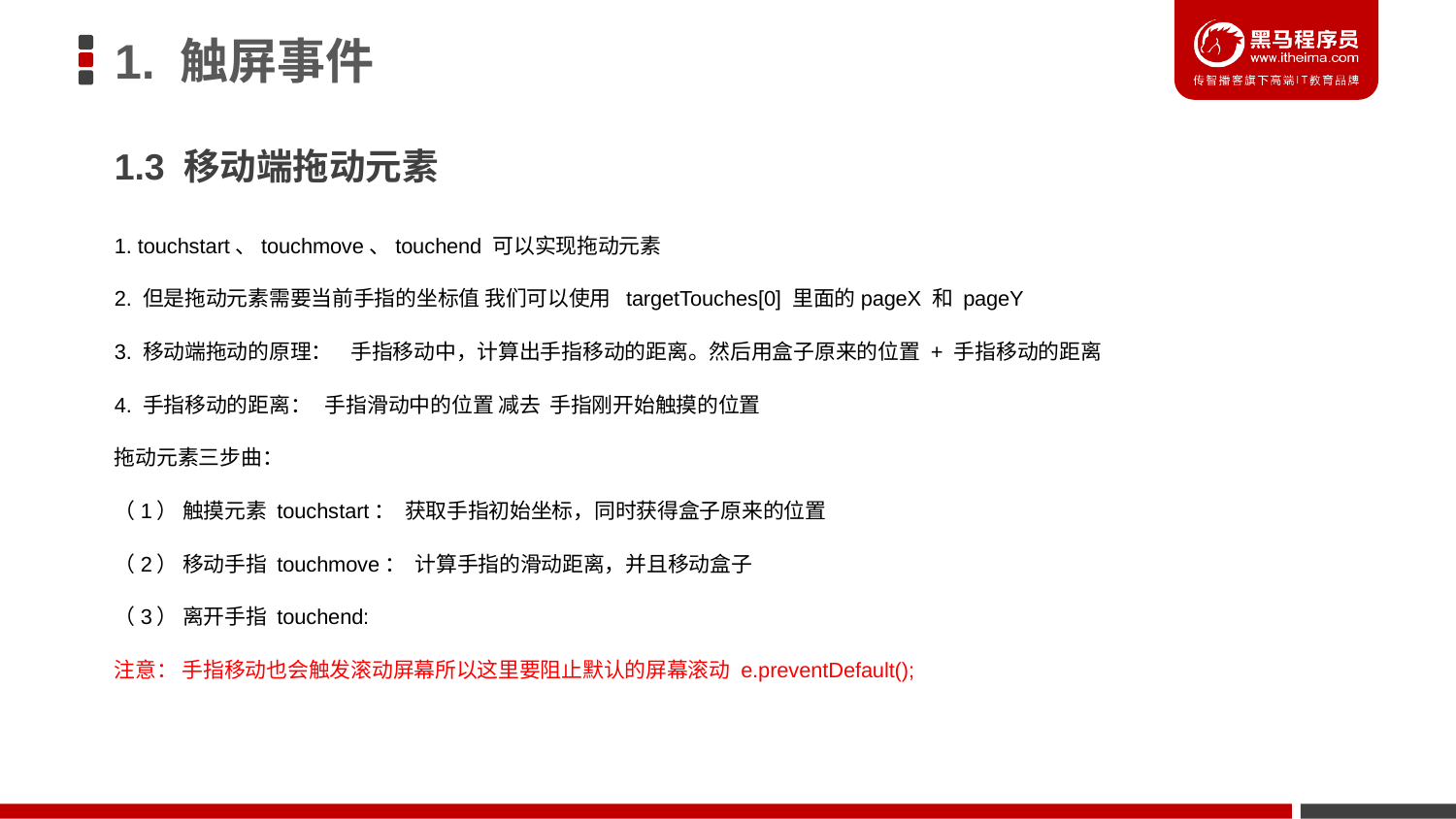

# 1. 触屏事件
1.3 移动端拖动元素
1. touchstart、touchmove、touchend 可以实现拖动元素
2. 但是拖动元素需要当前手指的坐标值 我们可以使用  targetTouches[0] 里面的pageX 和 pageY
3. 移动端拖动的原理：    手指移动中，计算出手指移动的距离。然后用盒子原来的位置 + 手指移动的距离
4. 手指移动的距离：   手指滑动中的位置 减去  手指刚开始触摸的位置
拖动元素三步曲：
（1） 触摸元素 touchstart：  获取手指初始坐标，同时获得盒子原来的位置
（2） 移动手指 touchmove：  计算手指的滑动距离，并且移动盒子
（3） 离开手指 touchend:
注意： 手指移动也会触发滚动屏幕所以这里要阻止默认的屏幕滚动 e.preventDefault();